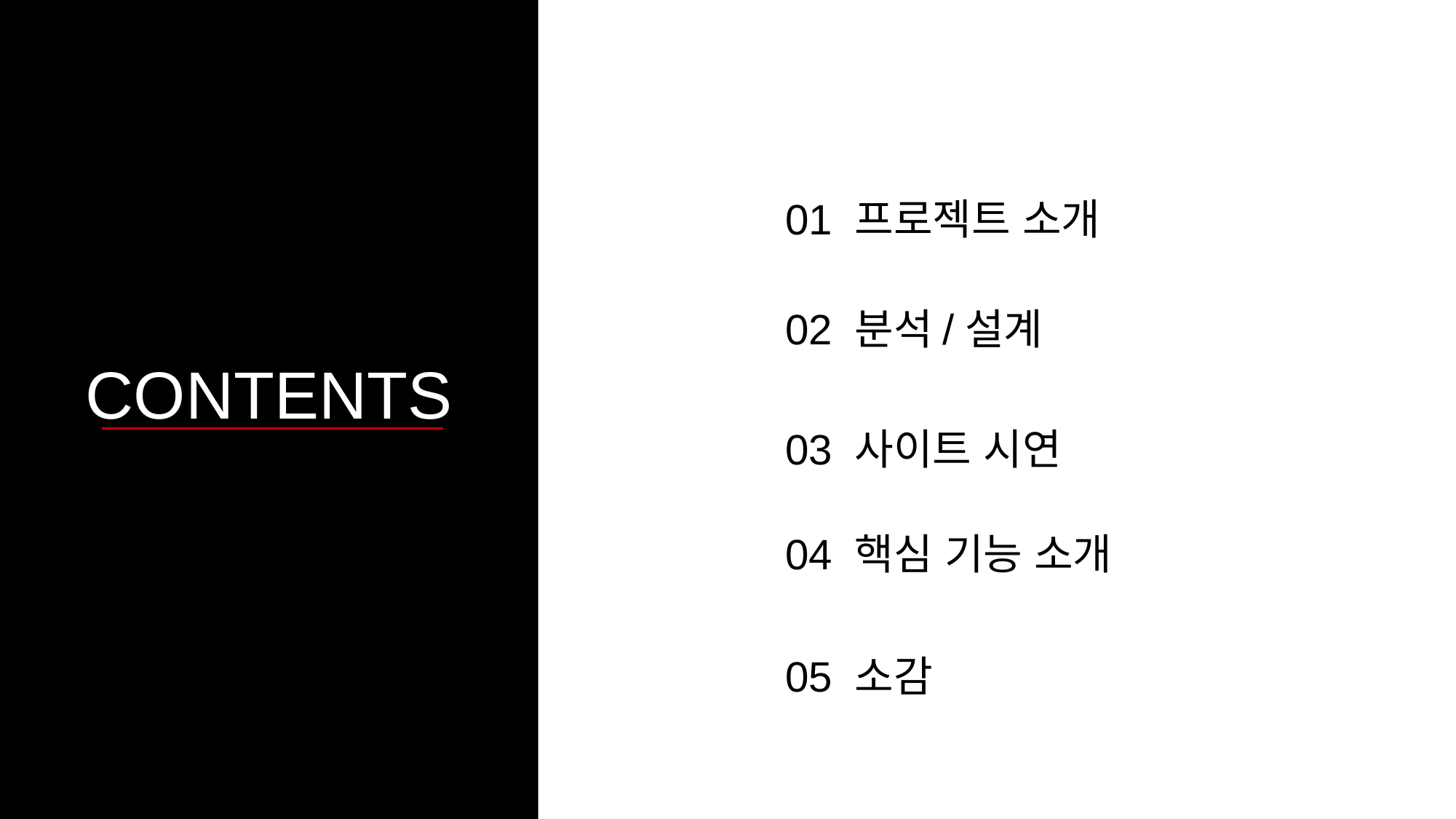

01 프로젝트 소개
02 분석/설계
CONTENTS
03 사이트 시연
04 핵심 기능 소개
05 소감